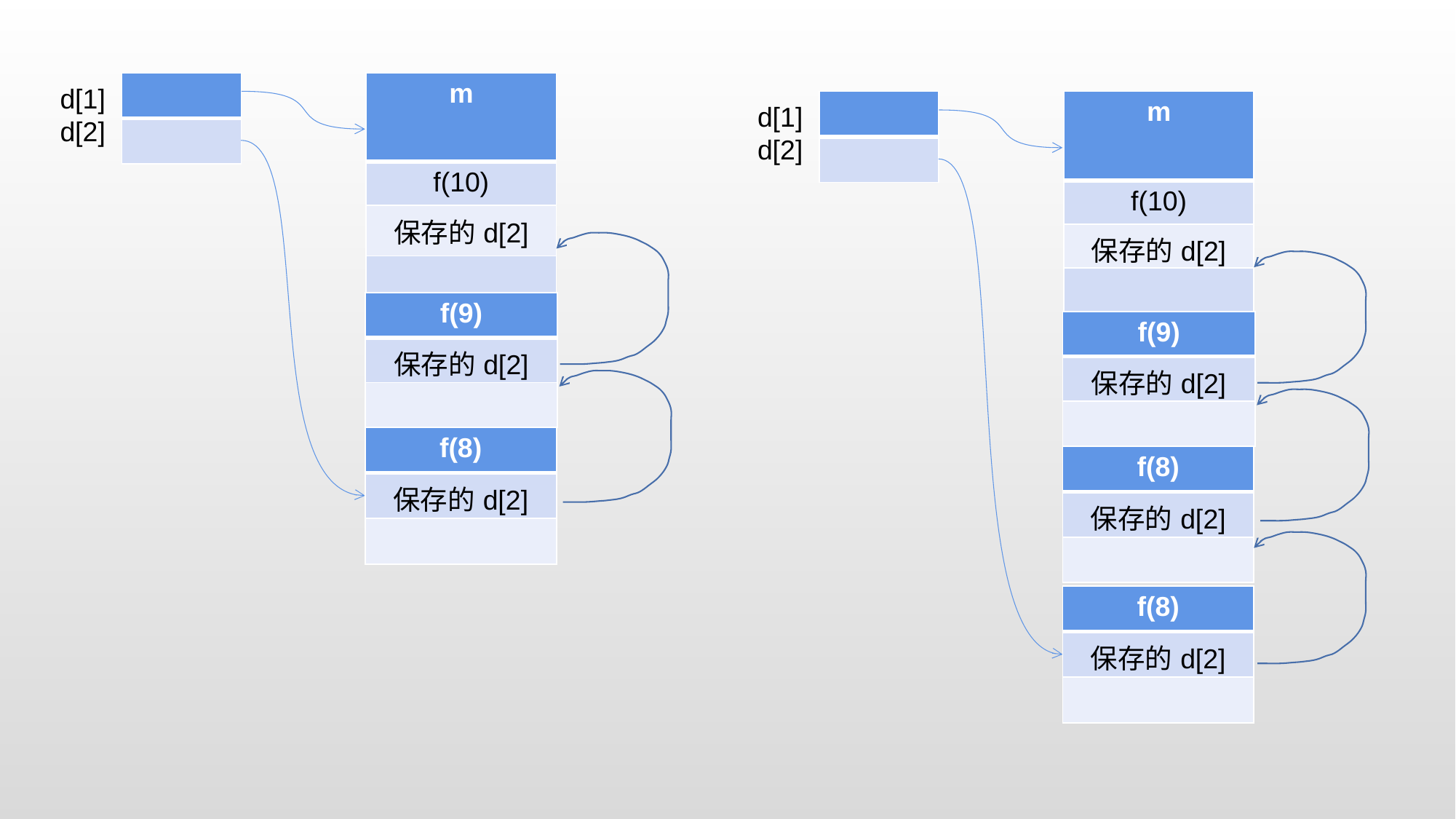

|  |
| --- |
|  |
| m |
| --- |
| f(10) |
| 保存的d[2] |
|  |
d[1]
d[2]
|  |
| --- |
|  |
| m |
| --- |
| f(10) |
| 保存的d[2] |
|  |
d[1]
d[2]

| f(9) |
| --- |
| 保存的d[2] |
|  |
| f(9) |
| --- |
| 保存的d[2] |
|  |

| f(8) |
| --- |
| 保存的d[2] |
|  |
| f(8) |
| --- |
| 保存的d[2] |
|  |

| f(8) |
| --- |
| 保存的d[2] |
|  |